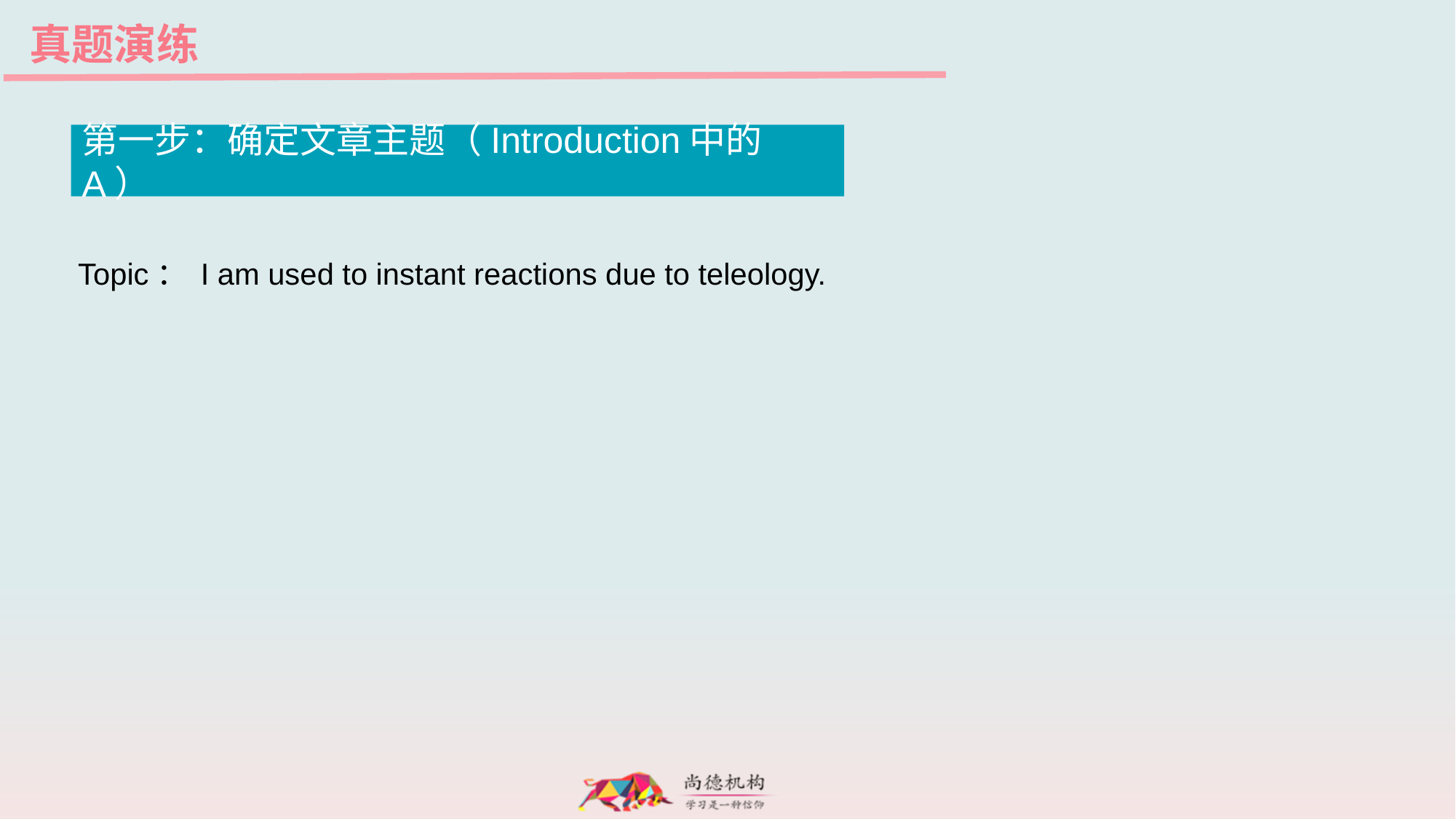

真题演练
第一步：确定文章主题（Introduction中的A）
Topic： I am used to instant reactions due to teleology.